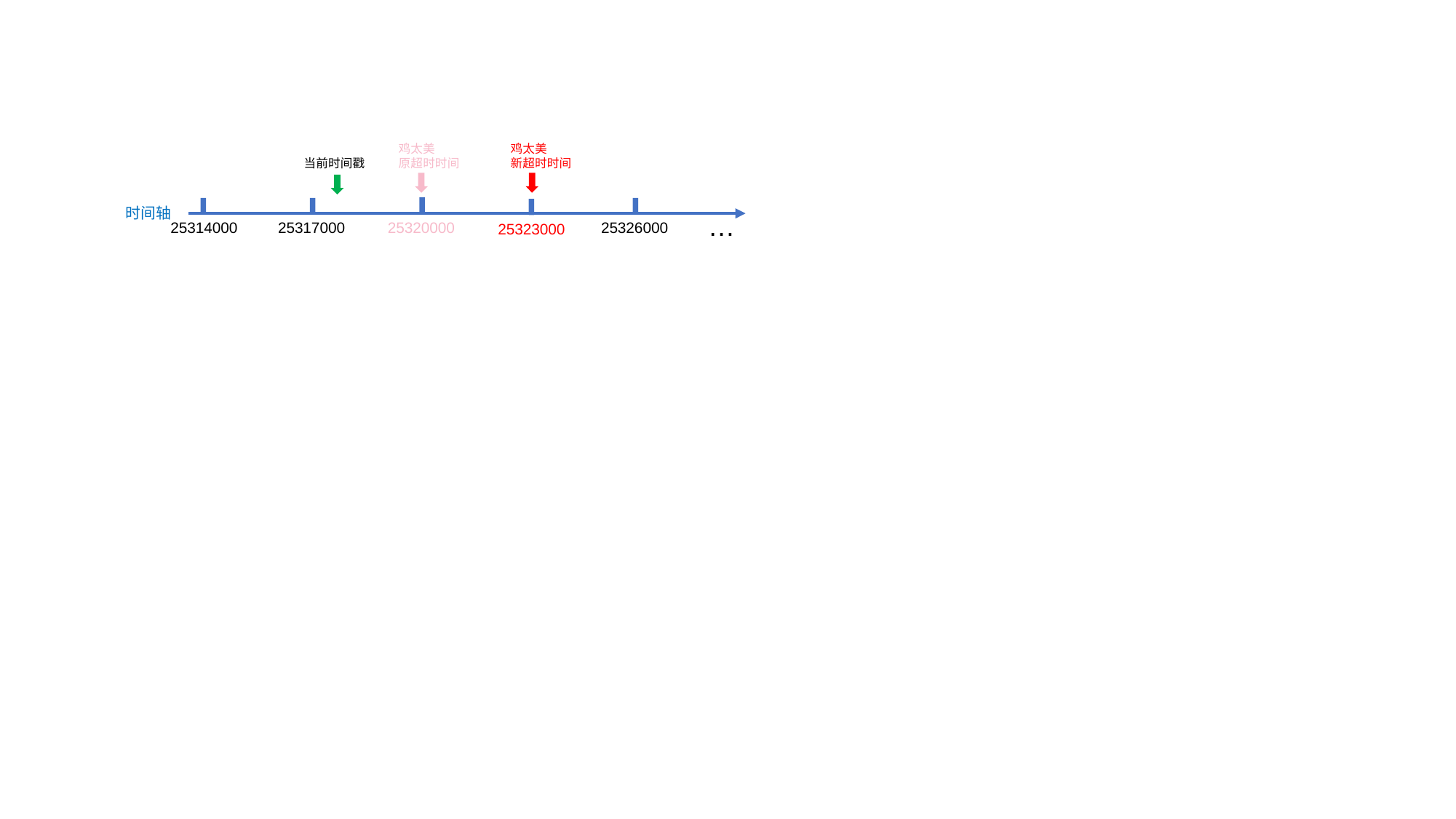

鸡太美
原超时时间
鸡太美
新超时时间
当前时间戳

时间轴

…
25326000
25320000
25314000
25317000
25323000